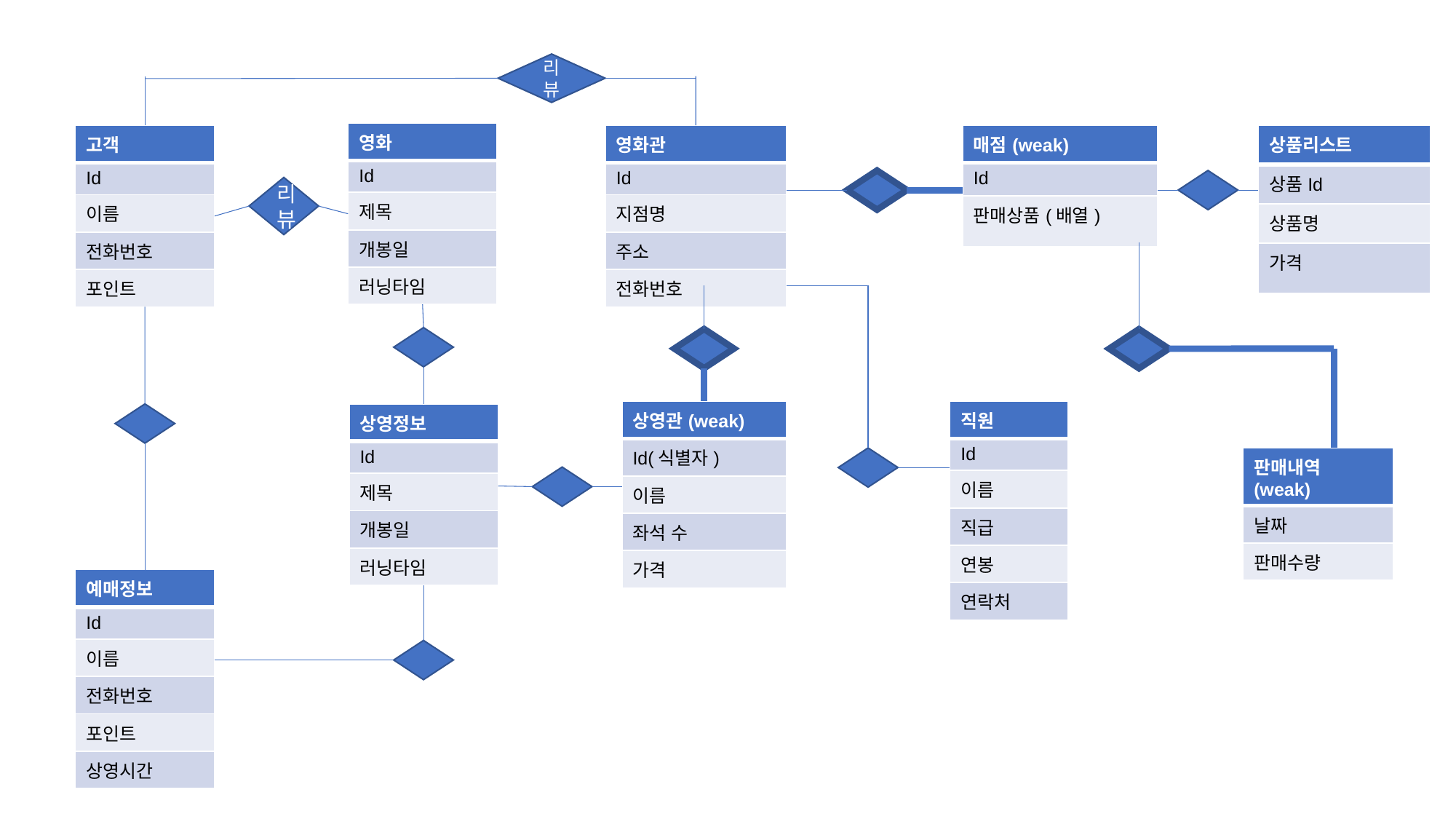

리뷰
| 영화 |
| --- |
| Id |
| 제목 |
| 개봉일 |
| 러닝타임 |
| 고객 |
| --- |
| Id |
| 이름 |
| 전화번호 |
| 포인트 |
| 영화관 |
| --- |
| Id |
| 지점명 |
| 주소 |
| 전화번호 |
| 상품리스트 |
| --- |
| 상품Id |
| 상품명 |
| 가격 |
| 매점(weak) |
| --- |
| Id |
| 판매상품(배열) |

리뷰

| 상영관(weak) |
| --- |
| Id(식별자) |
| 이름 |
| 좌석 수 |
| 가격 |
| 직원 |
| --- |
| Id |
| 이름 |
| 직급 |
| 연봉 |
| 연락처 |

| 상영정보 |
| --- |
| Id |
| 제목 |
| 개봉일 |
| 러닝타임 |

| 판매내역(weak) |
| --- |
| 날짜 |
| 판매수량 |

| 예매정보 |
| --- |
| Id |
| 이름 |
| 전화번호 |
| 포인트 |
| 상영시간 |